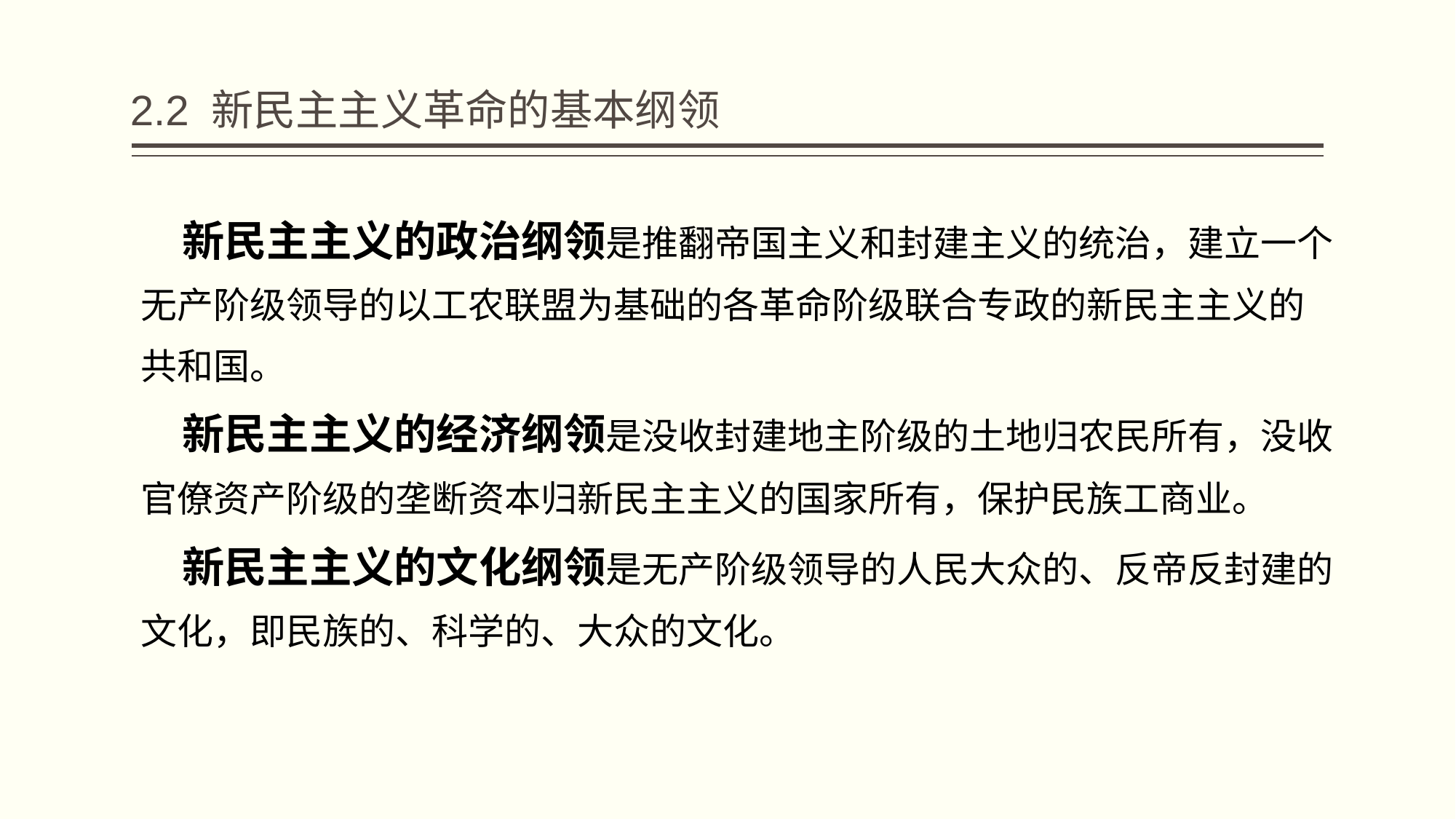

# 2.2 新民主主义革命的基本纲领
    新民主主义的政治纲领是推翻帝国主义和封建主义的统治，建立一个无产阶级领导的以工农联盟为基础的各革命阶级联合专政的新民主主义的共和国。
    新民主主义的经济纲领是没收封建地主阶级的土地归农民所有，没收官僚资产阶级的垄断资本归新民主主义的国家所有，保护民族工商业。
    新民主主义的文化纲领是无产阶级领导的人民大众的、反帝反封建的文化，即民族的、科学的、大众的文化。